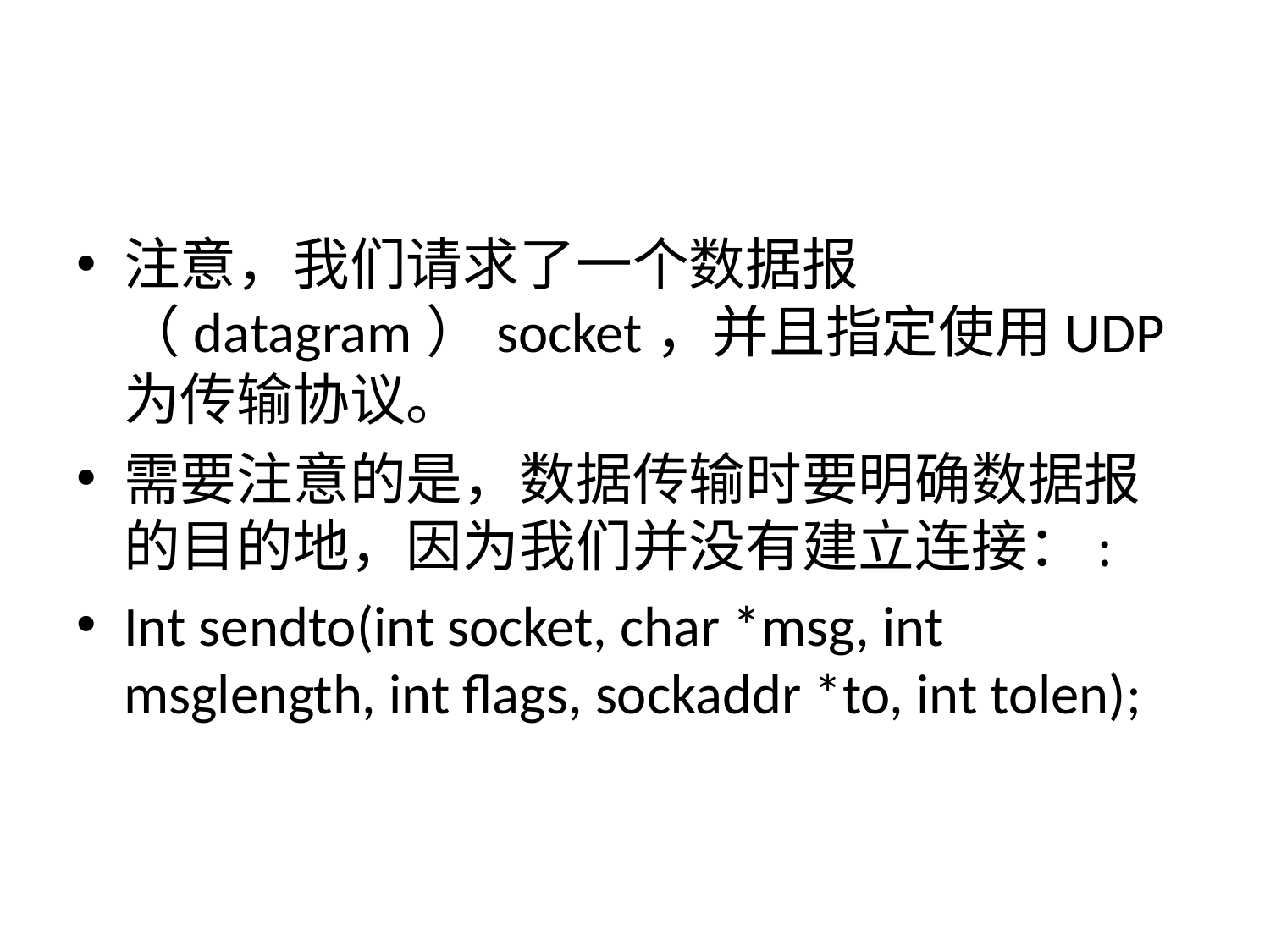

#
注意，我们请求了一个数据报（datagram）socket，并且指定使用UDP为传输协议。
需要注意的是，数据传输时要明确数据报的目的地，因为我们并没有建立连接：:
Int sendto(int socket, char *msg, int msglength, int flags, sockaddr *to, int tolen);